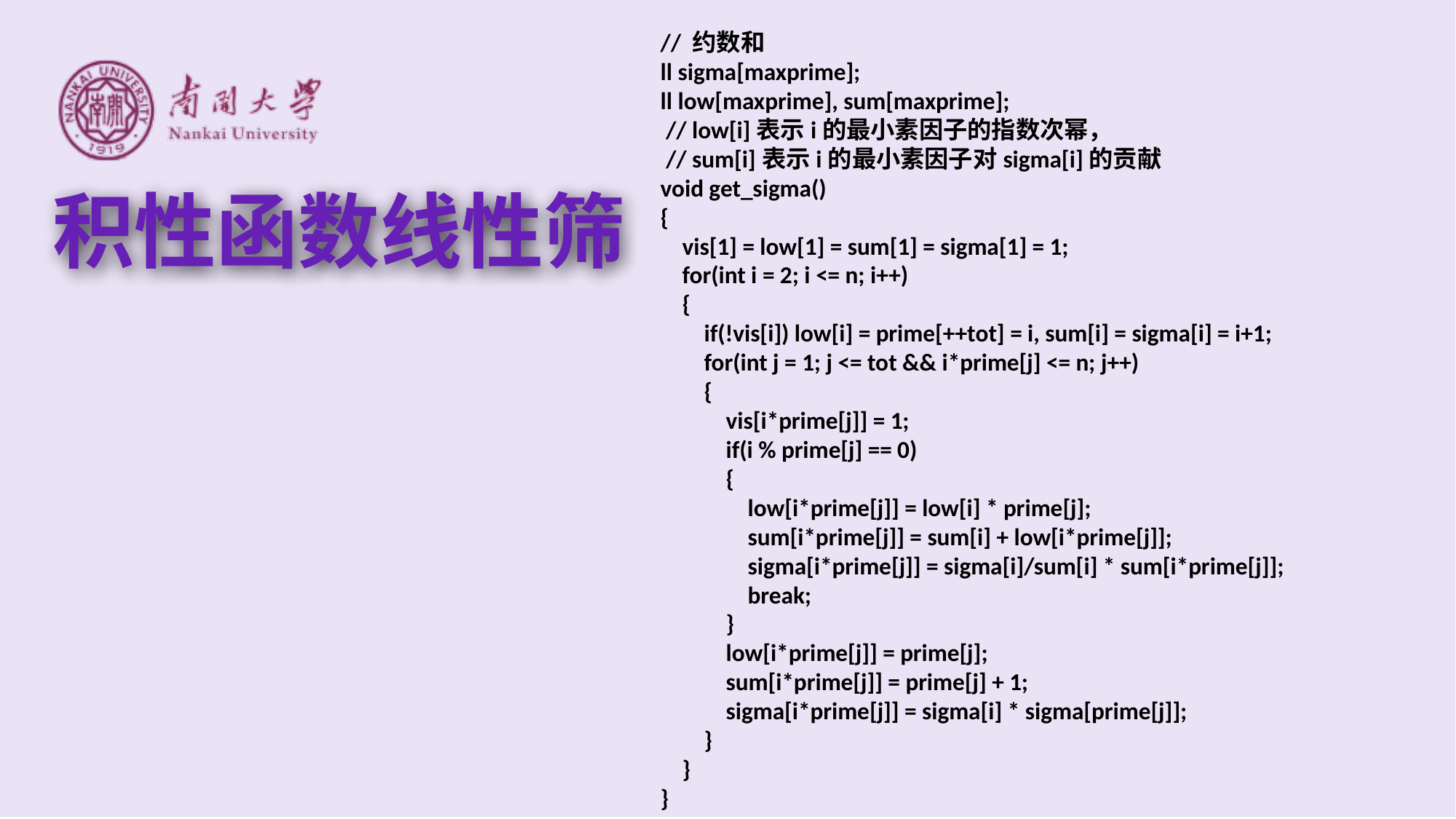

// 约数和
ll sigma[maxprime];
ll low[maxprime], sum[maxprime];
 // low[i]表示i的最小素因子的指数次幂，
 // sum[i]表示i的最小素因子对sigma[i]的贡献
void get_sigma()
{
    vis[1] = low[1] = sum[1] = sigma[1] = 1;
    for(int i = 2; i <= n; i++)
    {
        if(!vis[i]) low[i] = prime[++tot] = i, sum[i] = sigma[i] = i+1;
        for(int j = 1; j <= tot && i*prime[j] <= n; j++)
        {
            vis[i*prime[j]] = 1;
            if(i % prime[j] == 0)
            {
                low[i*prime[j]] = low[i] * prime[j];
                sum[i*prime[j]] = sum[i] + low[i*prime[j]];
                sigma[i*prime[j]] = sigma[i]/sum[i] * sum[i*prime[j]];
                break;
            }
            low[i*prime[j]] = prime[j];
            sum[i*prime[j]] = prime[j] + 1;
            sigma[i*prime[j]] = sigma[i] * sigma[prime[j]];
        }
    }
}
积性函数线性筛